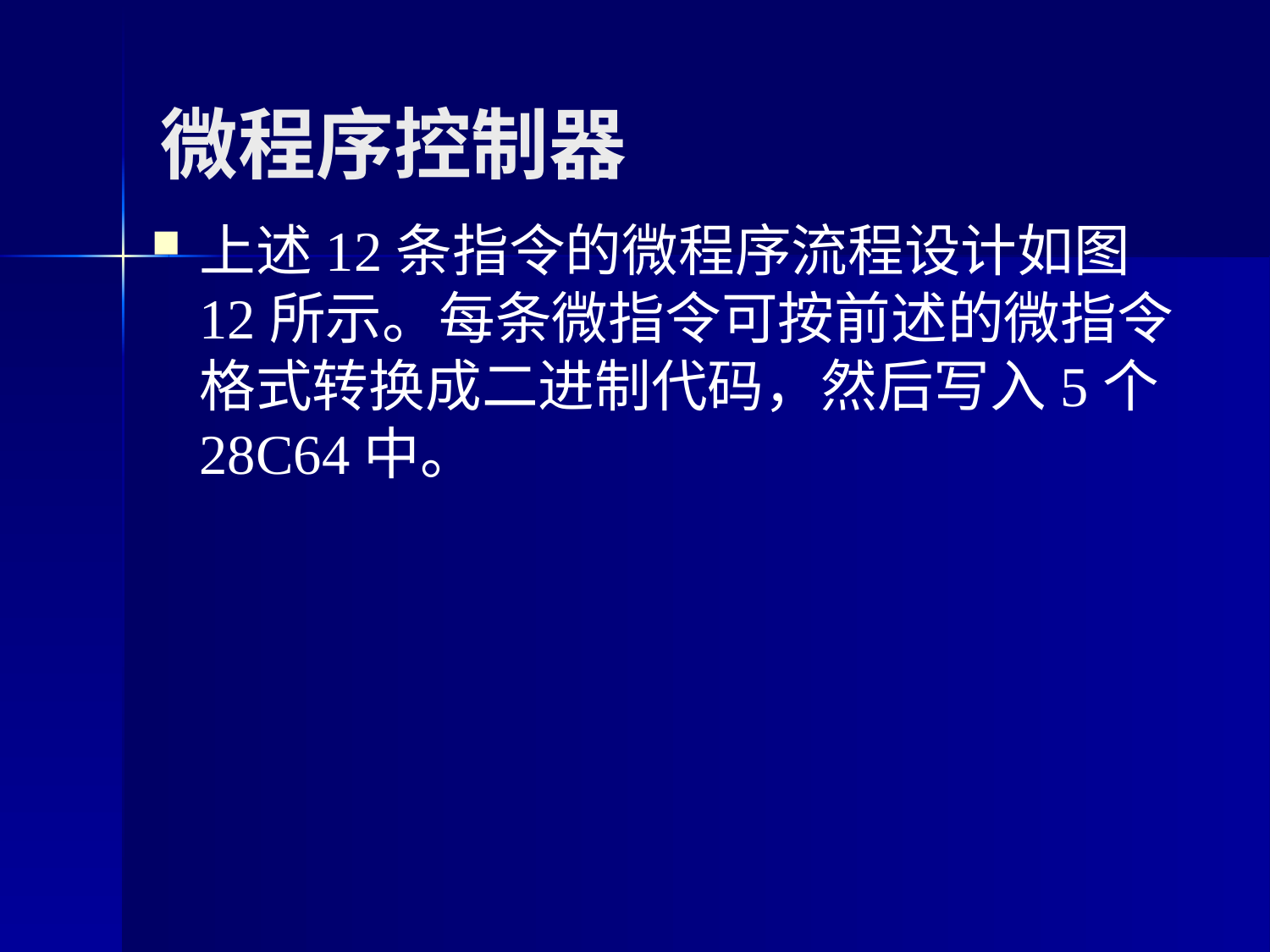

# 微程序控制器
上述12条指令的微程序流程设计如图12所示。每条微指令可按前述的微指令格式转换成二进制代码，然后写入5个28C64中。